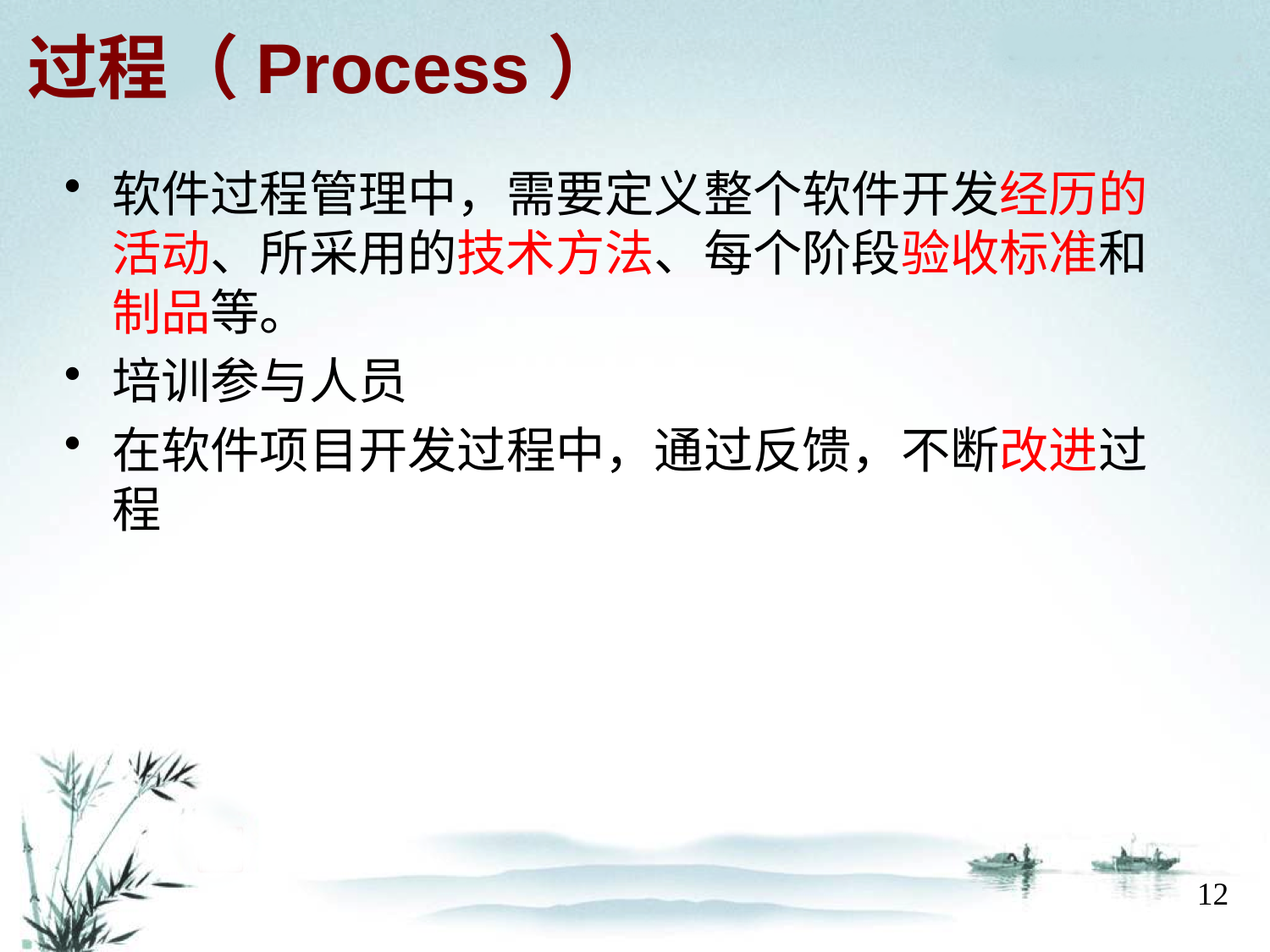

# 过程（Process）
软件过程管理中，需要定义整个软件开发经历的活动、所采用的技术方法、每个阶段验收标准和制品等。
培训参与人员
在软件项目开发过程中，通过反馈，不断改进过程

12